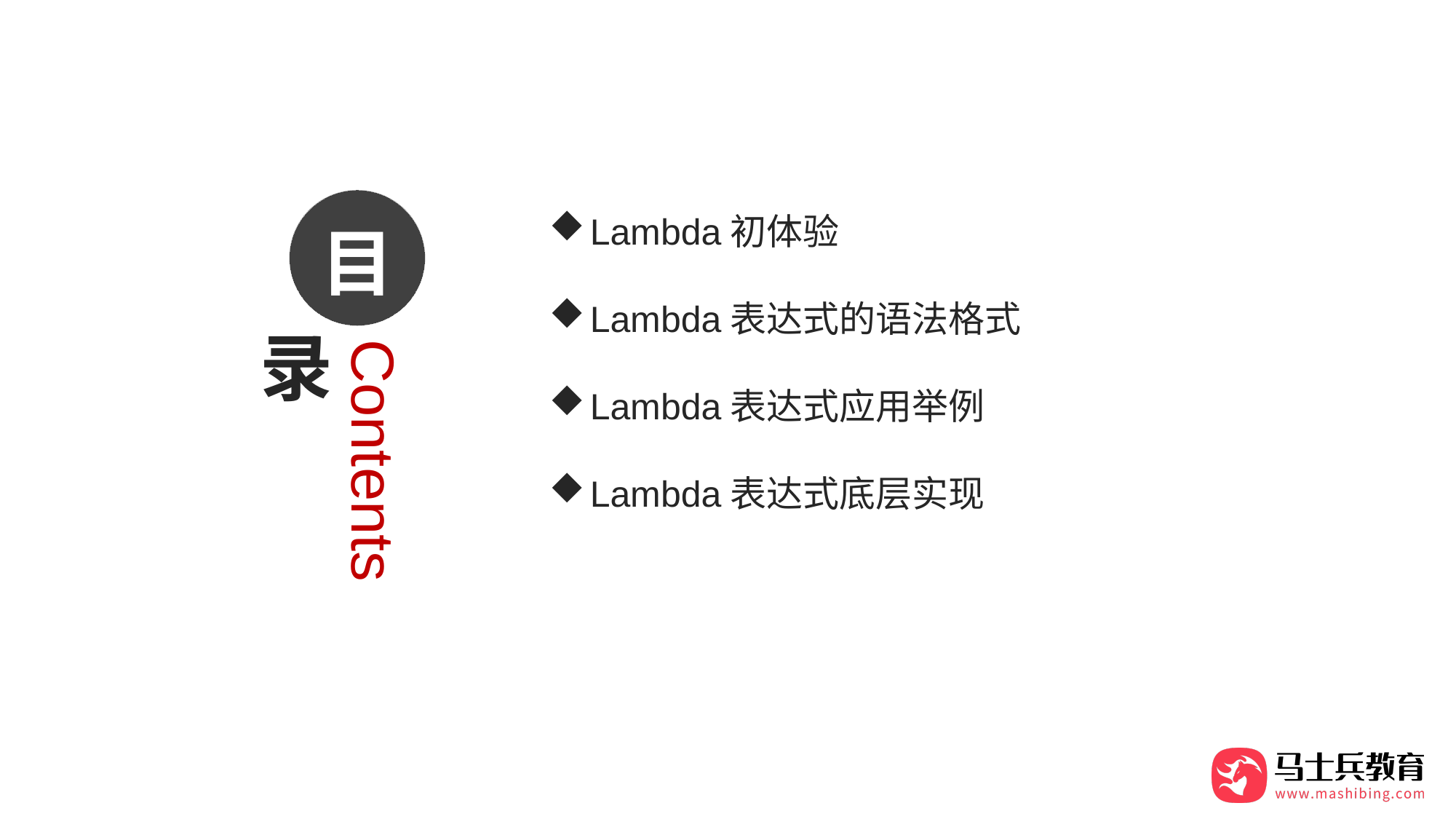

Lambda初体验
Lambda表达式的语法格式
Lambda表达式应用举例
Lambda表达式底层实现
目
录
Contents